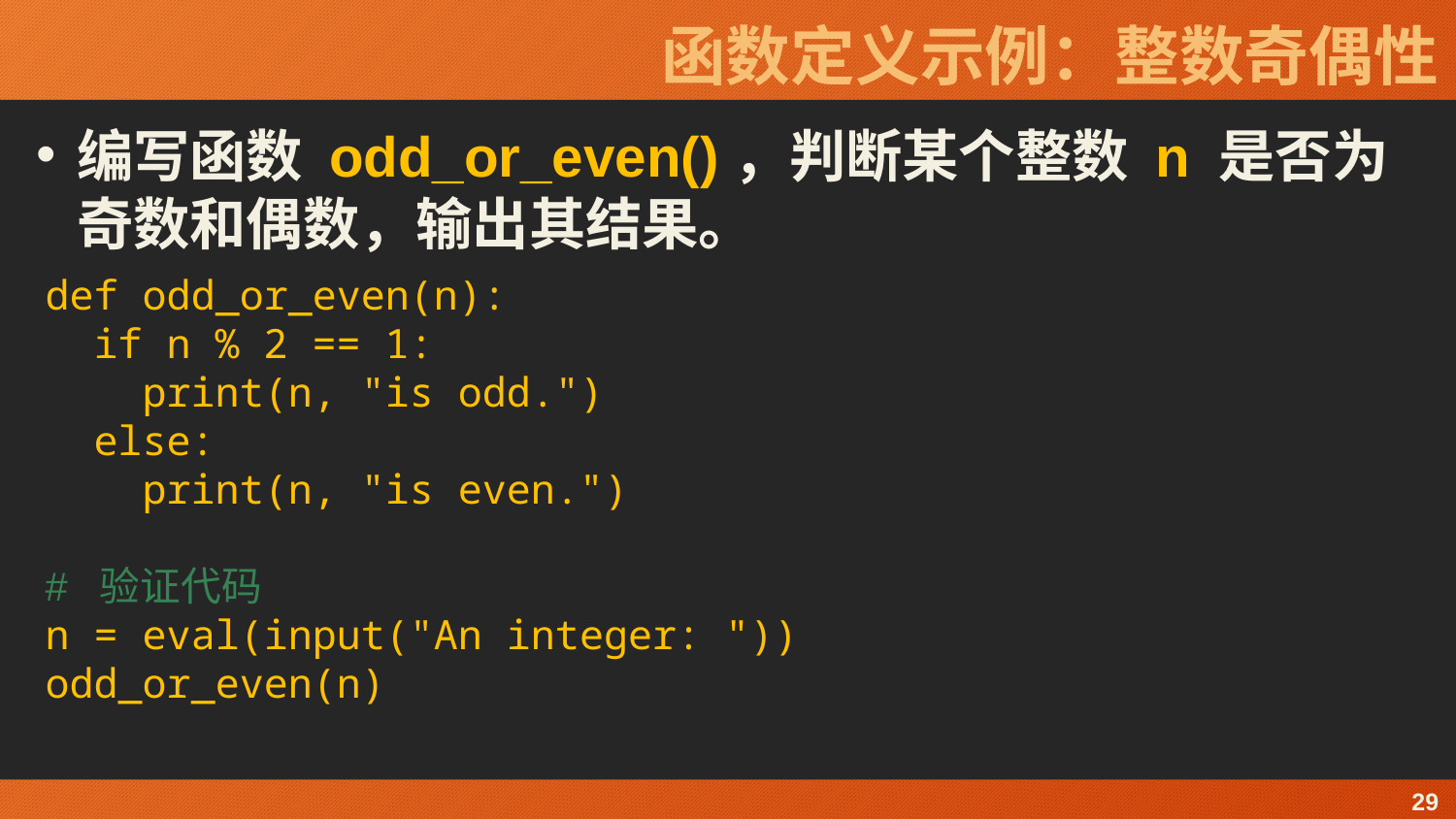

# 函数定义示例：整数奇偶性
编写函数 odd_or_even()，判断某个整数 n 是否为奇数和偶数，输出其结果。
def odd_or_even(n):
  if n % 2 == 1:
    print(n, "is odd.")
  else:
    print(n, "is even.")

#  验证代码
n = eval(input("An integer: "))
odd_or_even(n)
29